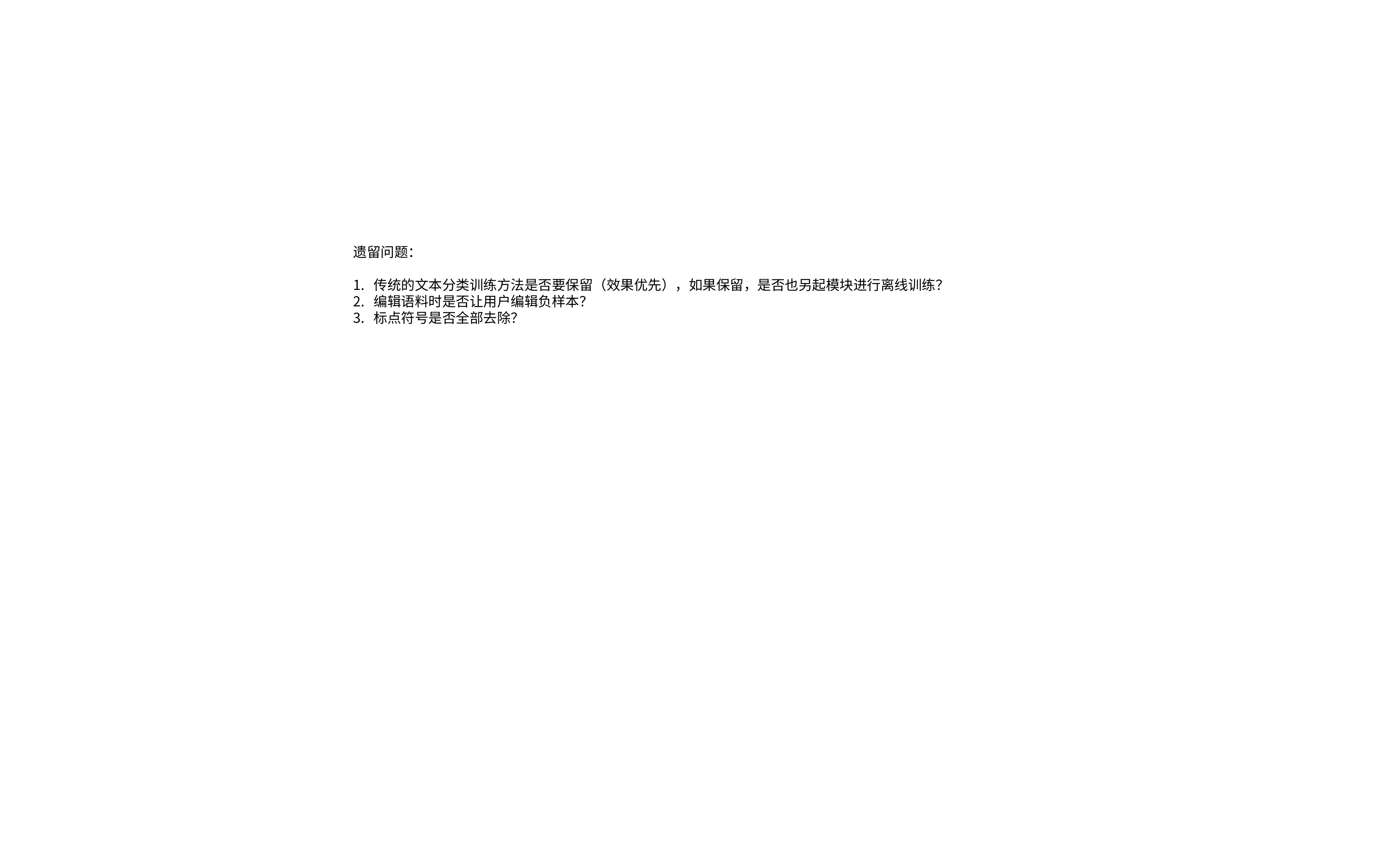

遗留问题：

传统的文本分类训练方法是否要保留（效果优先），如果保留，是否也另起模块进行离线训练？
编辑语料时是否让用户编辑负样本？
标点符号是否全部去除？